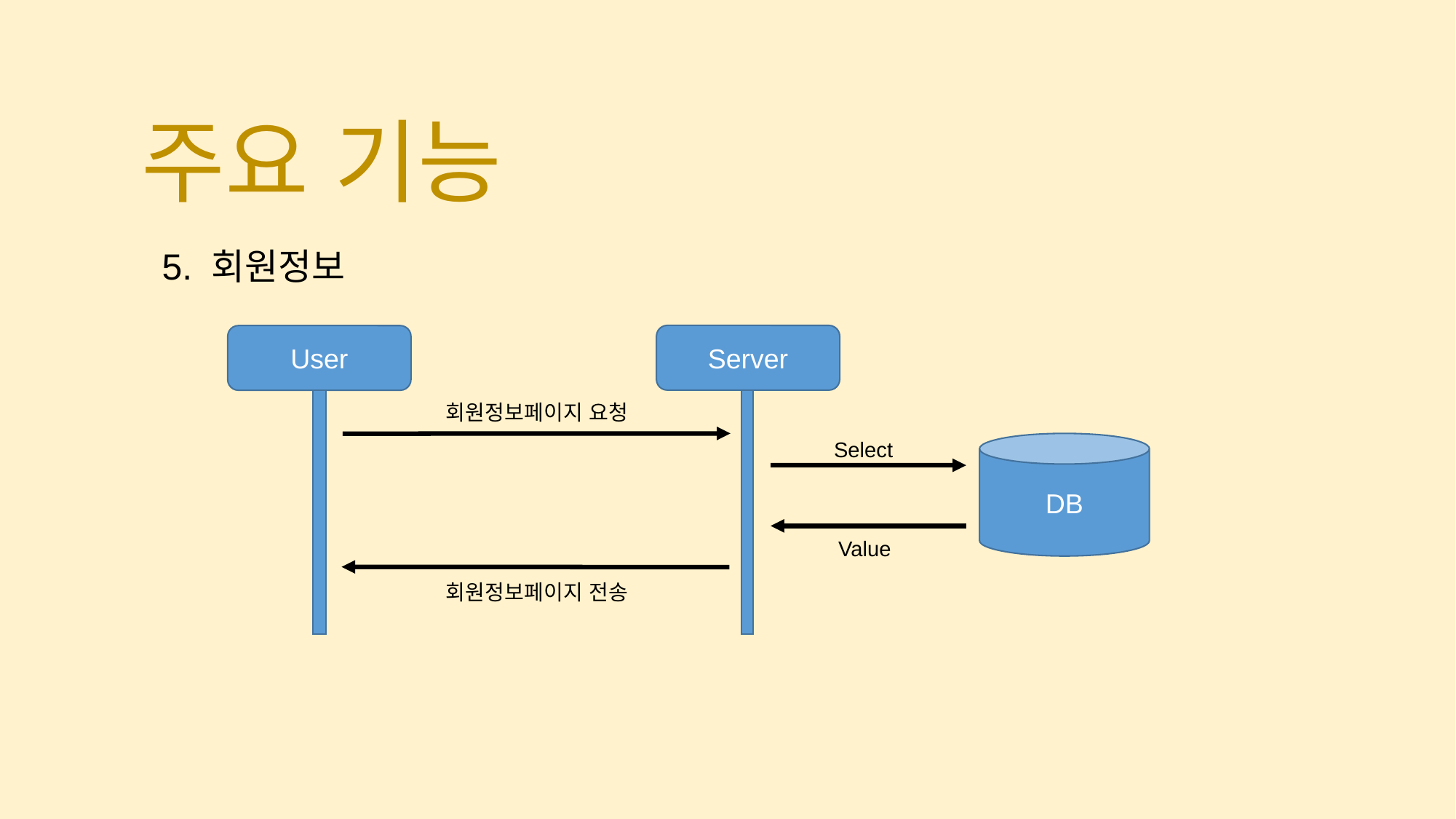

# 주요 기능
  5. 회원정보
Server
User

회원정보페이지 요청
Select
DB
Value
회원정보페이지 전송